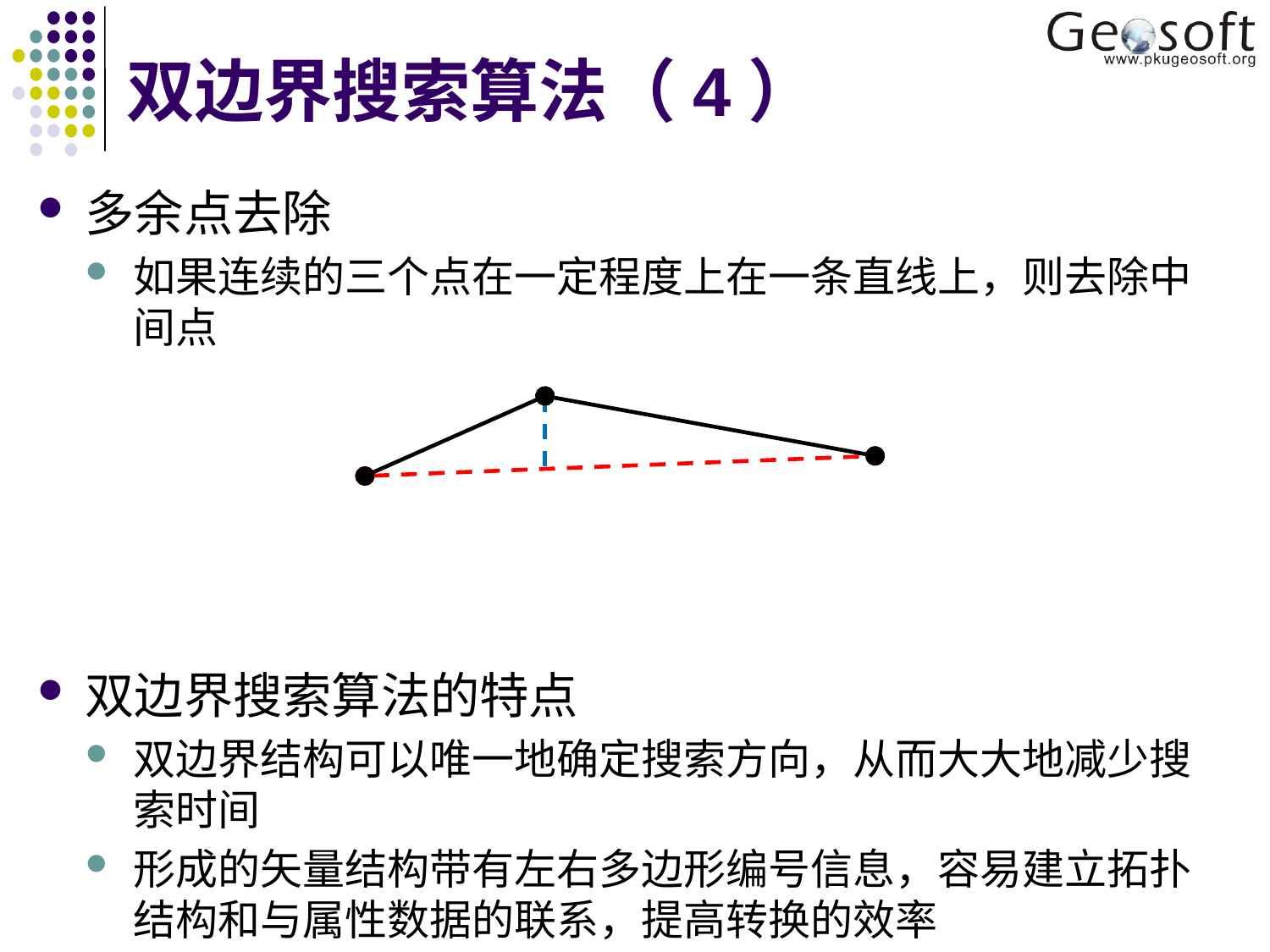

# 双边界搜索算法（4）
多余点去除
如果连续的三个点在一定程度上在一条直线上，则去除中间点

双边界搜索算法的特点
双边界结构可以唯一地确定搜索方向，从而大大地减少搜索时间
形成的矢量结构带有左右多边形编号信息，容易建立拓扑结构和与属性数据的联系，提高转换的效率